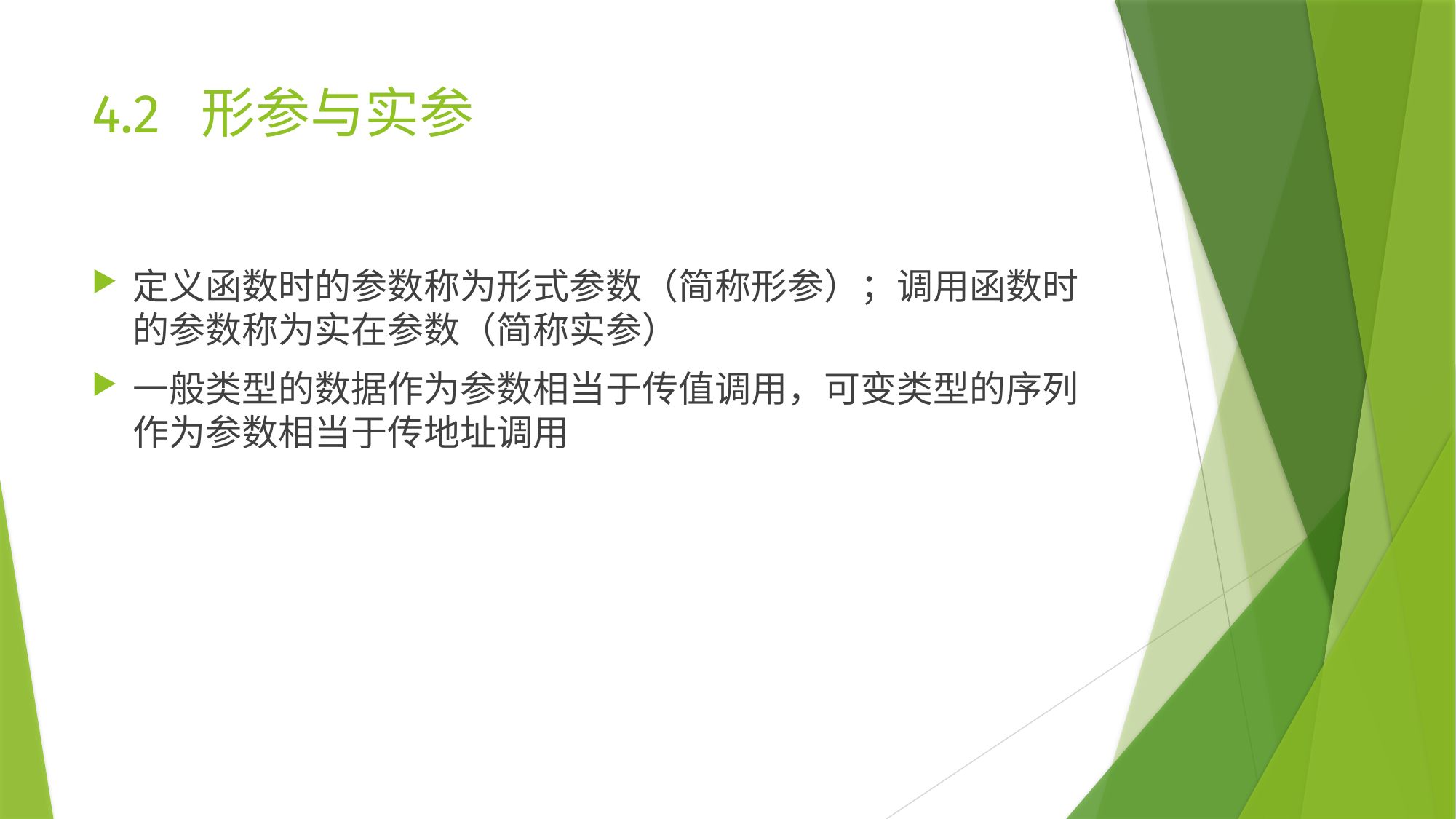

# 4.2	形参与实参
定义函数时的参数称为形式参数（简称形参）；调用函数时的参数称为实在参数（简称实参）
一般类型的数据作为参数相当于传值调用，可变类型的序列作为参数相当于传地址调用